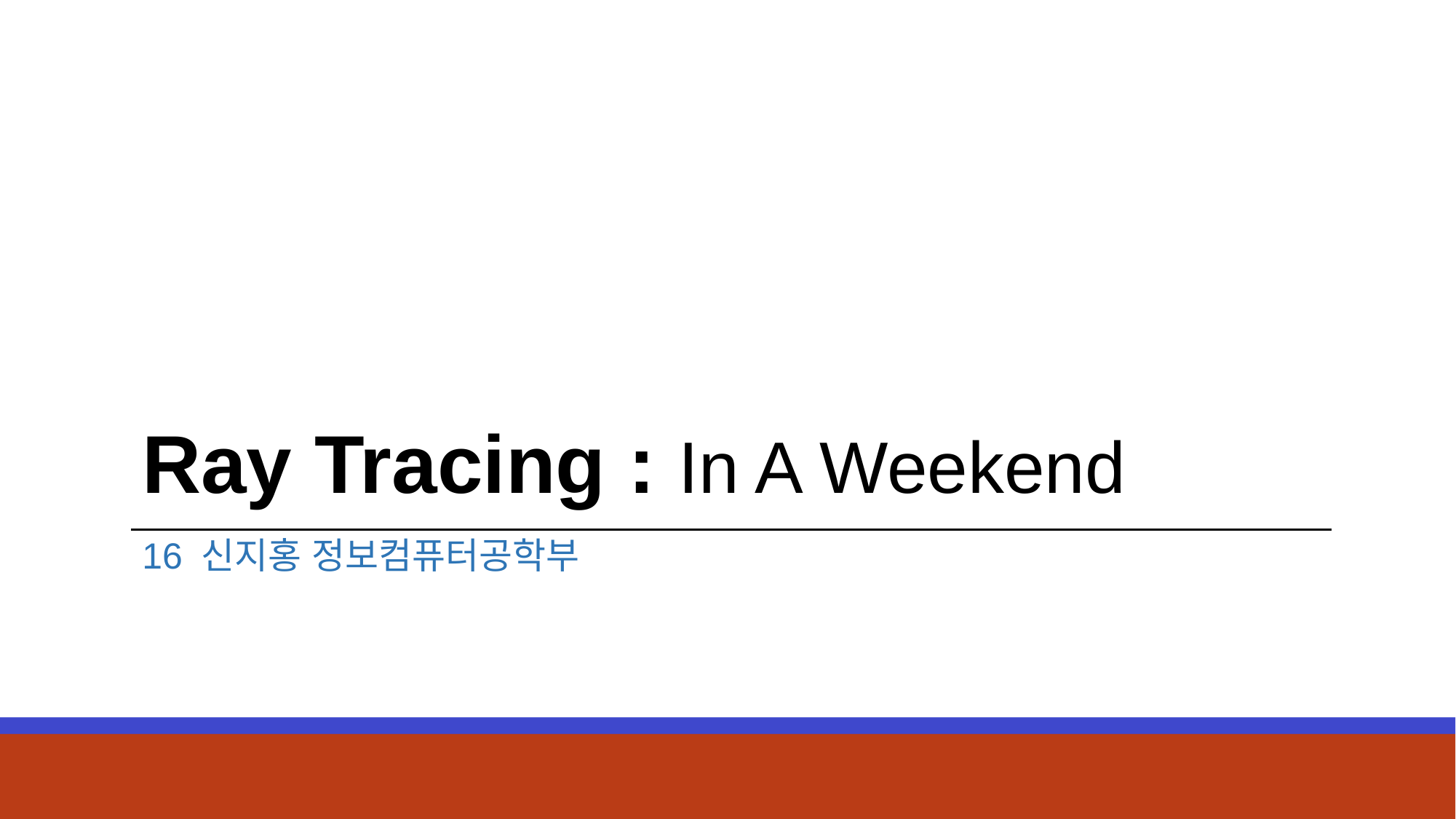

# Ray Tracing : In A Weekend
16 신지홍 정보컴퓨터공학부